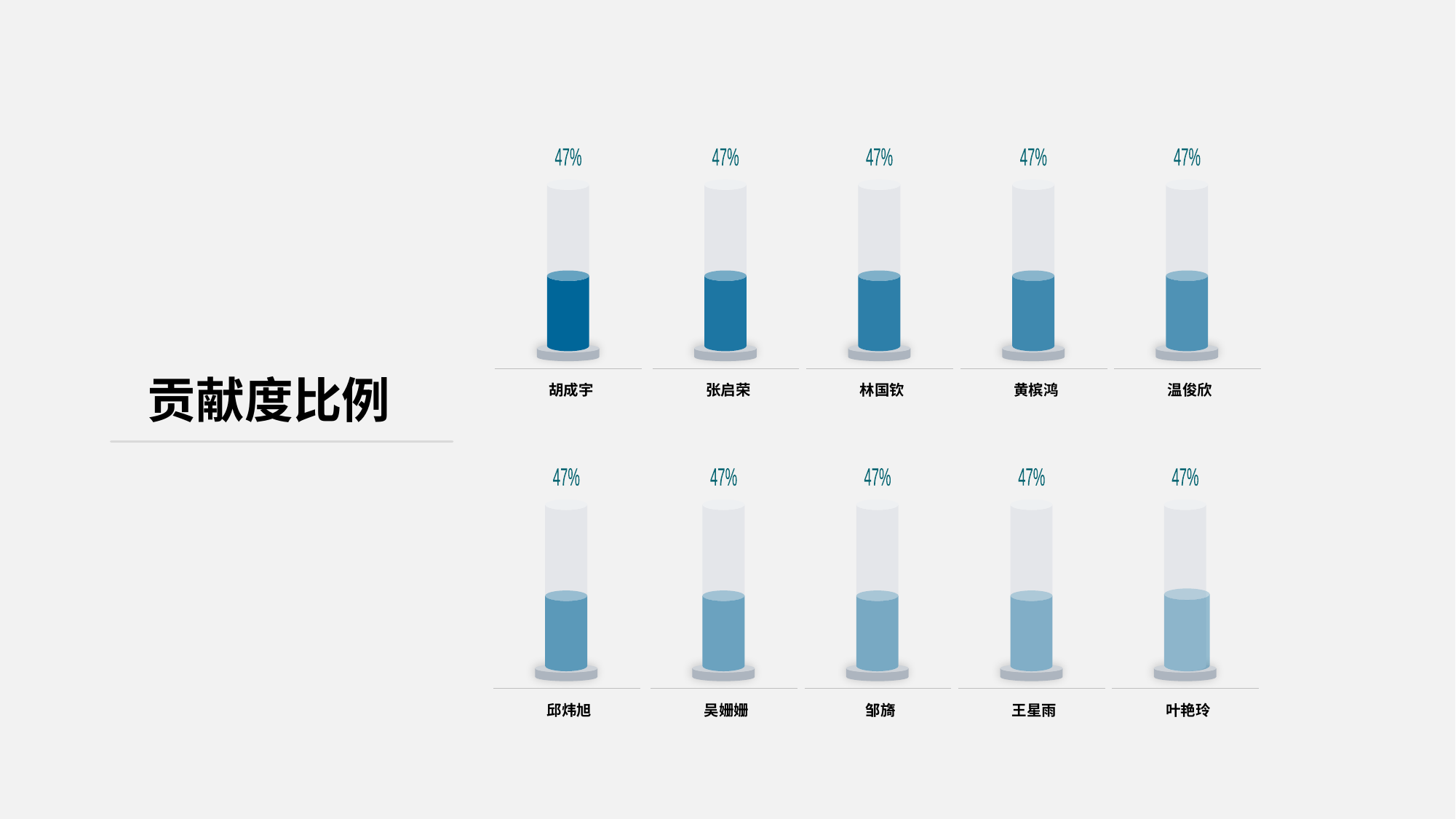

47%

胡成宇
47%

张启荣
47%

林国钦
47%

黄槟鸿
47%

温俊欣
  贡献度比例
47%

邱炜旭
47%

吴姗姗
47%

邹旖
47%

王星雨
47%

叶艳玲